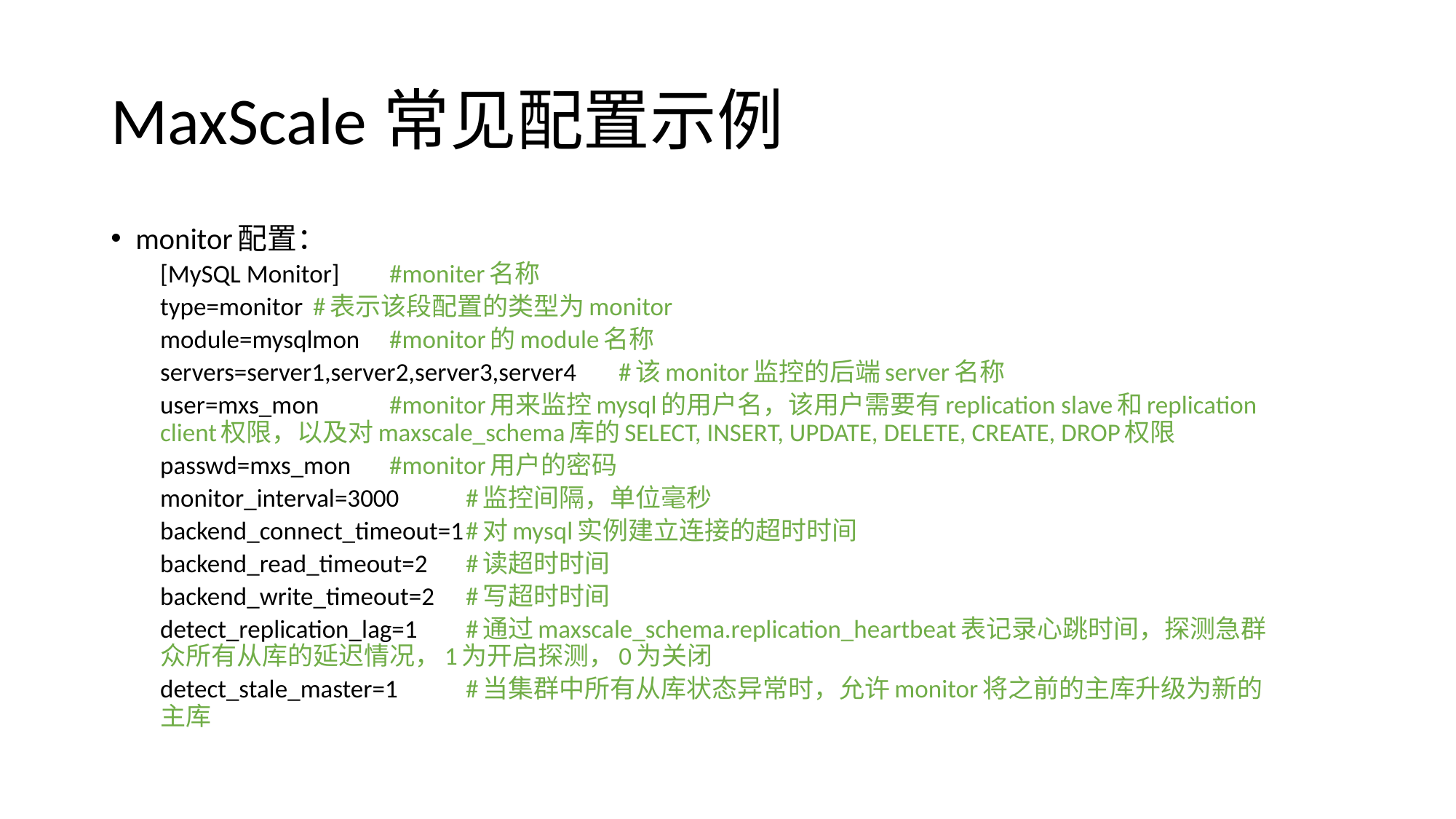

# MaxScale常见配置示例
monitor配置：
[MySQL Monitor]		#moniter名称
type=monitor			#表示该段配置的类型为monitor
module=mysqlmon		#monitor的module名称
servers=server1,server2,server3,server4	#该monitor监控的后端server名称
user=mxs_mon		#monitor用来监控mysql的用户名，该用户需要有replication slave和replication client权限，以及对maxscale_schema库的SELECT, INSERT, UPDATE, DELETE, CREATE, DROP权限
passwd=mxs_mon		#monitor用户的密码
monitor_interval=3000		#监控间隔，单位毫秒
backend_connect_timeout=1	#对mysql实例建立连接的超时时间
backend_read_timeout=2	#读超时时间
backend_write_timeout=2	#写超时时间
detect_replication_lag=1	#通过maxscale_schema.replication_heartbeat表记录心跳时间，探测急群众所有从库的延迟情况，1为开启探测，0为关闭
detect_stale_master=1		#当集群中所有从库状态异常时，允许monitor将之前的主库升级为新的主库